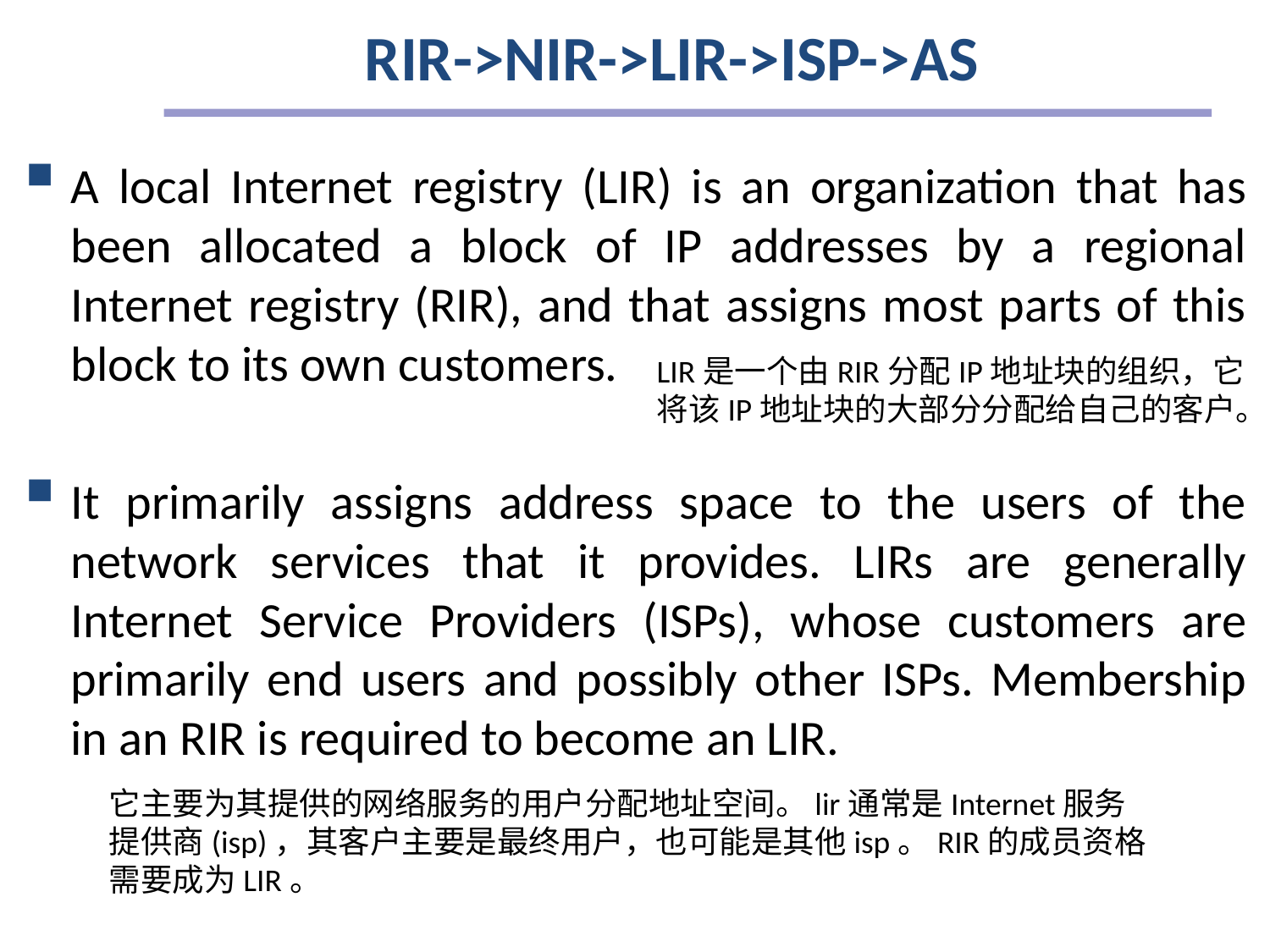

# RIR->NIR->LIR->ISP->AS
A local Internet registry (LIR) is an organization that has been allocated a block of IP addresses by a regional Internet registry (RIR), and that assigns most parts of this block to its own customers.

It primarily assigns address space to the users of the network services that it provides. LIRs are generally Internet Service Providers (ISPs), whose customers are primarily end users and possibly other ISPs. Membership in an RIR is required to become an LIR.
LIR是一个由RIR分配IP地址块的组织，它将该IP地址块的大部分分配给自己的客户。
它主要为其提供的网络服务的用户分配地址空间。lir通常是Internet服务提供商(isp)，其客户主要是最终用户，也可能是其他isp。RIR的成员资格需要成为LIR。